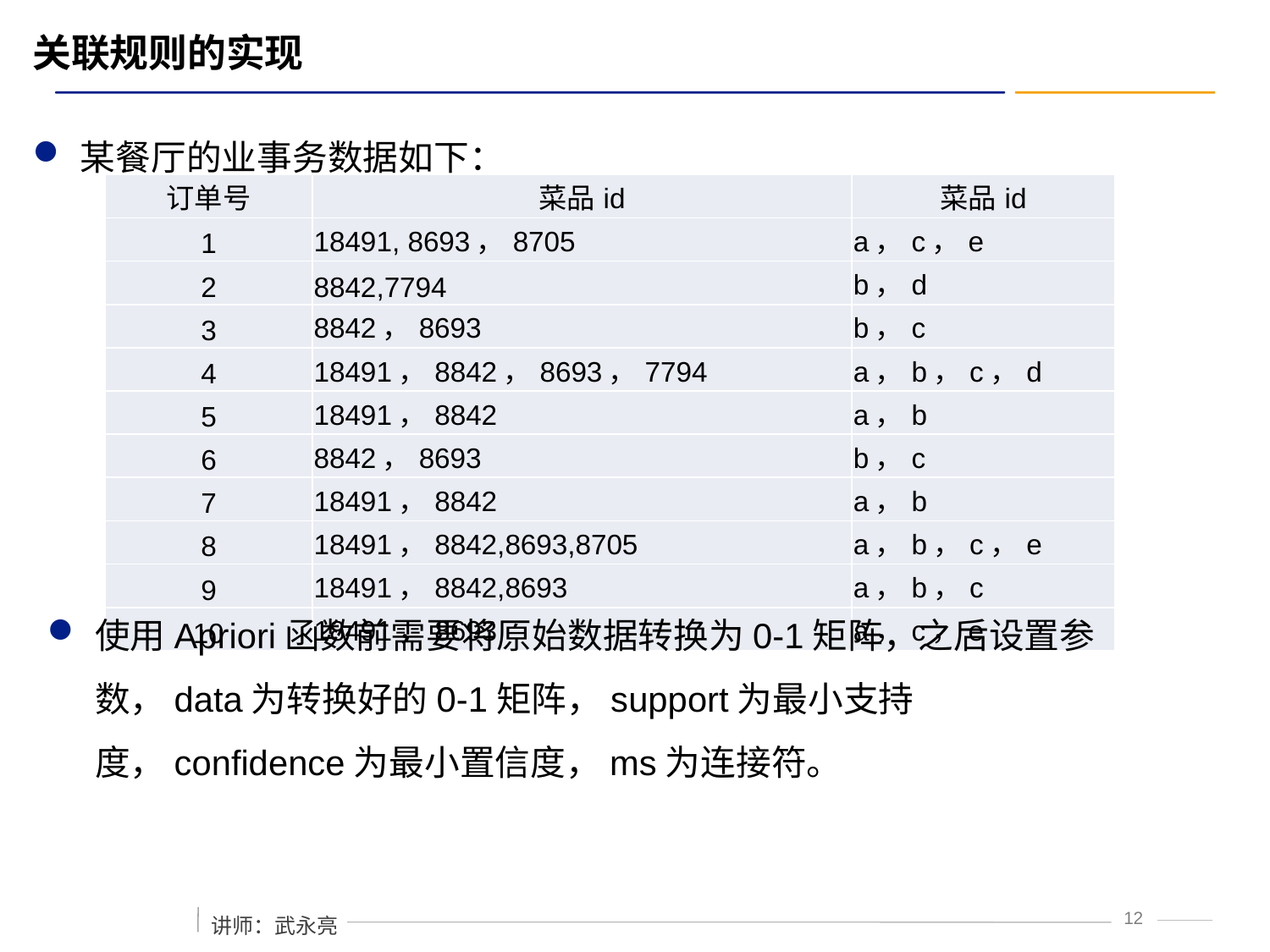

# 关联规则的实现
某餐厅的业事务数据如下：
| 订单号 | 菜品id | 菜品id |
| --- | --- | --- |
| 1 | 18491, 8693，8705 | a，c，e |
| 2 | 8842,7794 | b，d |
| 3 | 8842，8693 | b，c |
| 4 | 18491，8842，8693，7794 | a，b，c，d |
| 5 | 18491，8842 | a，b |
| 6 | 8842，8693 | b，c |
| 7 | 18491，8842 | a，b |
| 8 | 18491，8842,8693,8705 | a，b，c，e |
| 9 | 18491，8842,8693 | a，b，c |
| 10 | 18491，8693 | a，c，e |
使用Apriori函数前需要将原始数据转换为0-1矩阵，之后设置参数，data为转换好的0-1矩阵，support为最小支持度，confidence为最小置信度，ms为连接符。